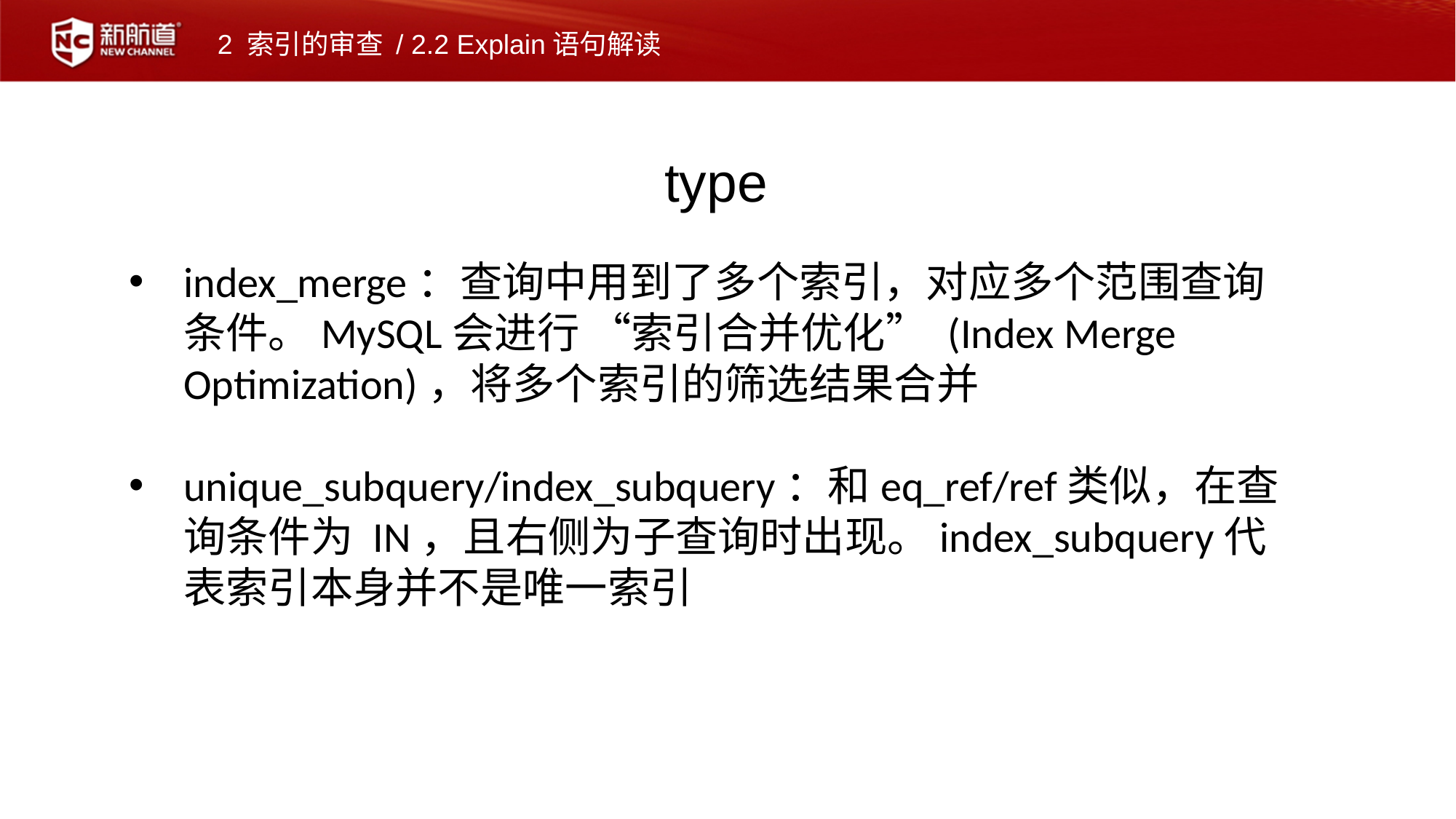

2 索引的审查 / 2.2 Explain语句解读

type
index_merge：查询中用到了多个索引，对应多个范围查询条件。MySQL会进行 “索引合并优化” (Index Merge Optimization)，将多个索引的筛选结果合并

unique_subquery/index_subquery：和eq_ref/ref类似，在查询条件为 IN，且右侧为子查询时出现。index_subquery代表索引本身并不是唯一索引